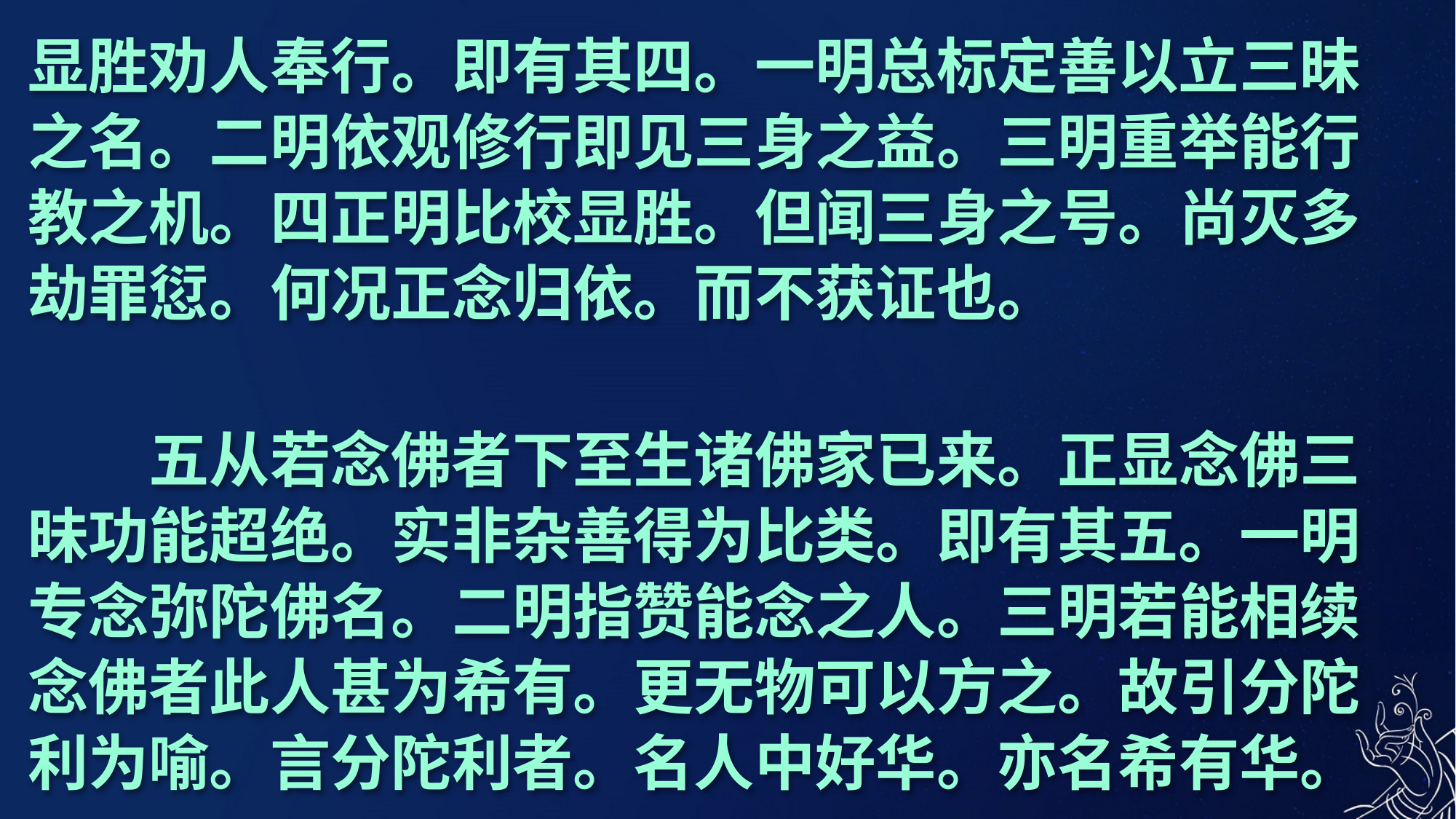

显胜劝人奉行。即有其四。一明总标定善以立三昧之名。二明依观修行即见三身之益。三明重举能行教之机。四正明比校显胜。但闻三身之号。尚灭多劫罪愆。何况正念归依。而不获证也。

　　五从若念佛者下至生诸佛家已来。正显念佛三昧功能超绝。实非杂善得为比类。即有其五。一明专念弥陀佛名。二明指赞能念之人。三明若能相续念佛者此人甚为希有。更无物可以方之。故引分陀利为喻。言分陀利者。名人中好华。亦名希有华。